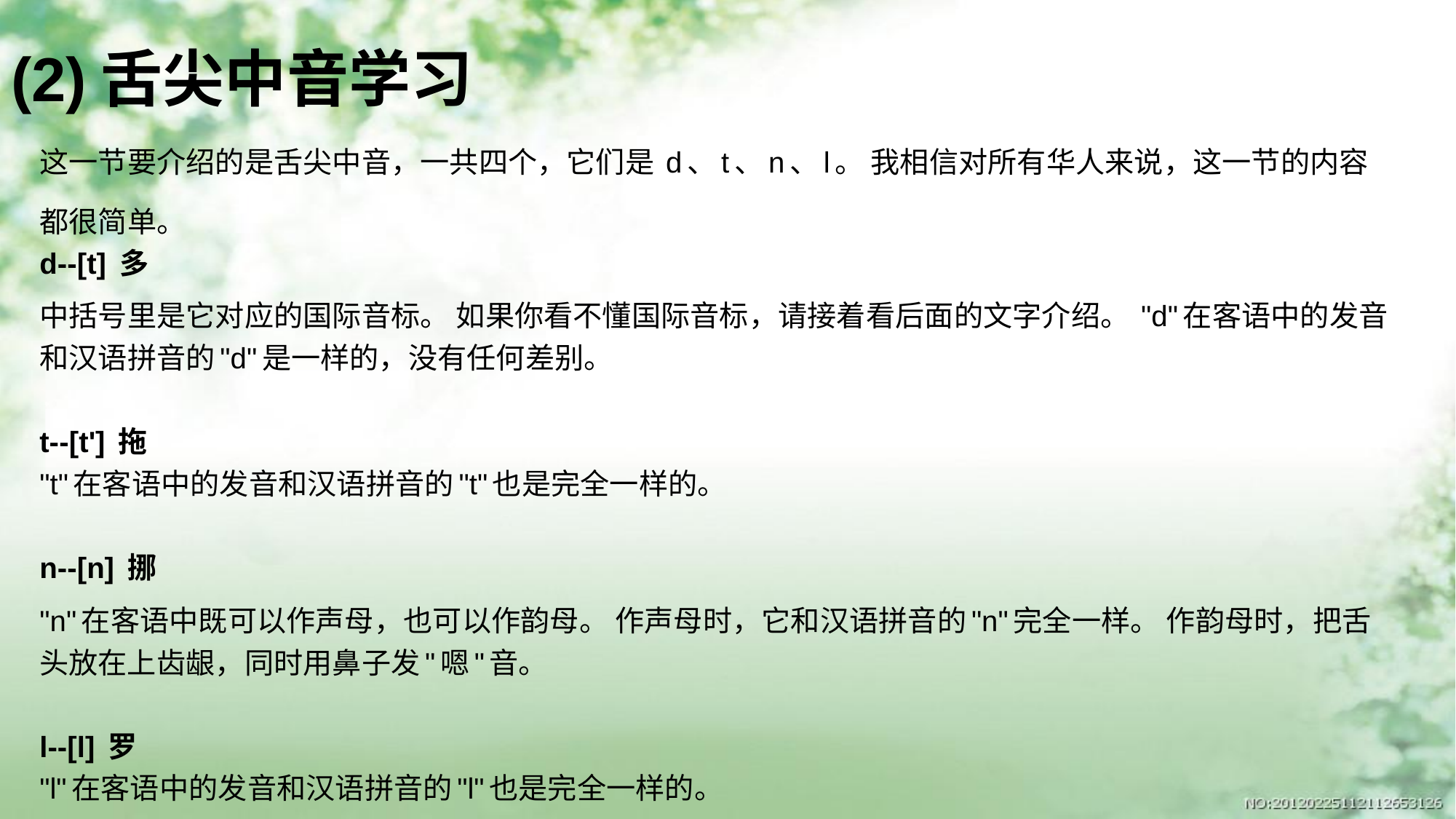

# (2)舌尖中音学习
这一节要介绍的是舌尖中音，一共四个，它们是 d、t、n、l。 我相信对所有华人来说，这一节的内容都很简单。
d--[t] 多
中括号里是它对应的国际音标。 如果你看不懂国际音标，请接着看后面的文字介绍。 "d"在客语中的发音和汉语拼音的"d"是一样的，没有任何差别。

t--[t'] 拖
"t"在客语中的发音和汉语拼音的"t"也是完全一样的。

n--[n] 挪
"n"在客语中既可以作声母，也可以作韵母。 作声母时，它和汉语拼音的"n"完全一样。 作韵母时，把舌头放在上齿龈，同时用鼻子发"嗯"音。

l--[l] 罗
"l"在客语中的发音和汉语拼音的"l"也是完全一样的。